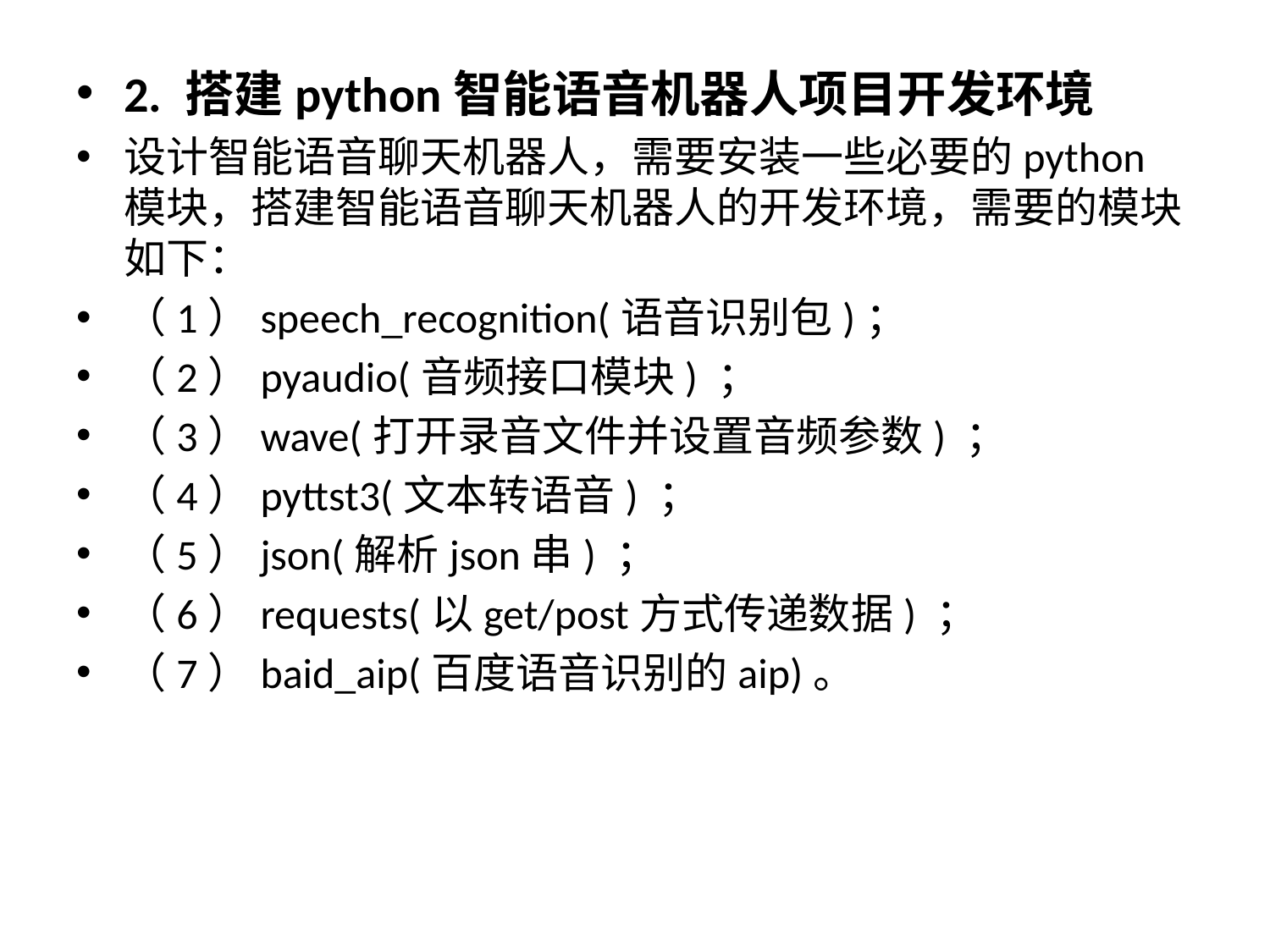

2. 搭建python智能语音机器人项目开发环境
设计智能语音聊天机器人，需要安装一些必要的python模块，搭建智能语音聊天机器人的开发环境，需要的模块如下：
（1）speech_recognition(语音识别包)；
（2）pyaudio(音频接口模块) ；
（3）wave(打开录音文件并设置音频参数) ；
（4）pyttst3(文本转语音) ；
（5）json(解析json串) ；
（6）requests(以get/post方式传递数据) ；
（7）baid_aip(百度语音识别的aip)。